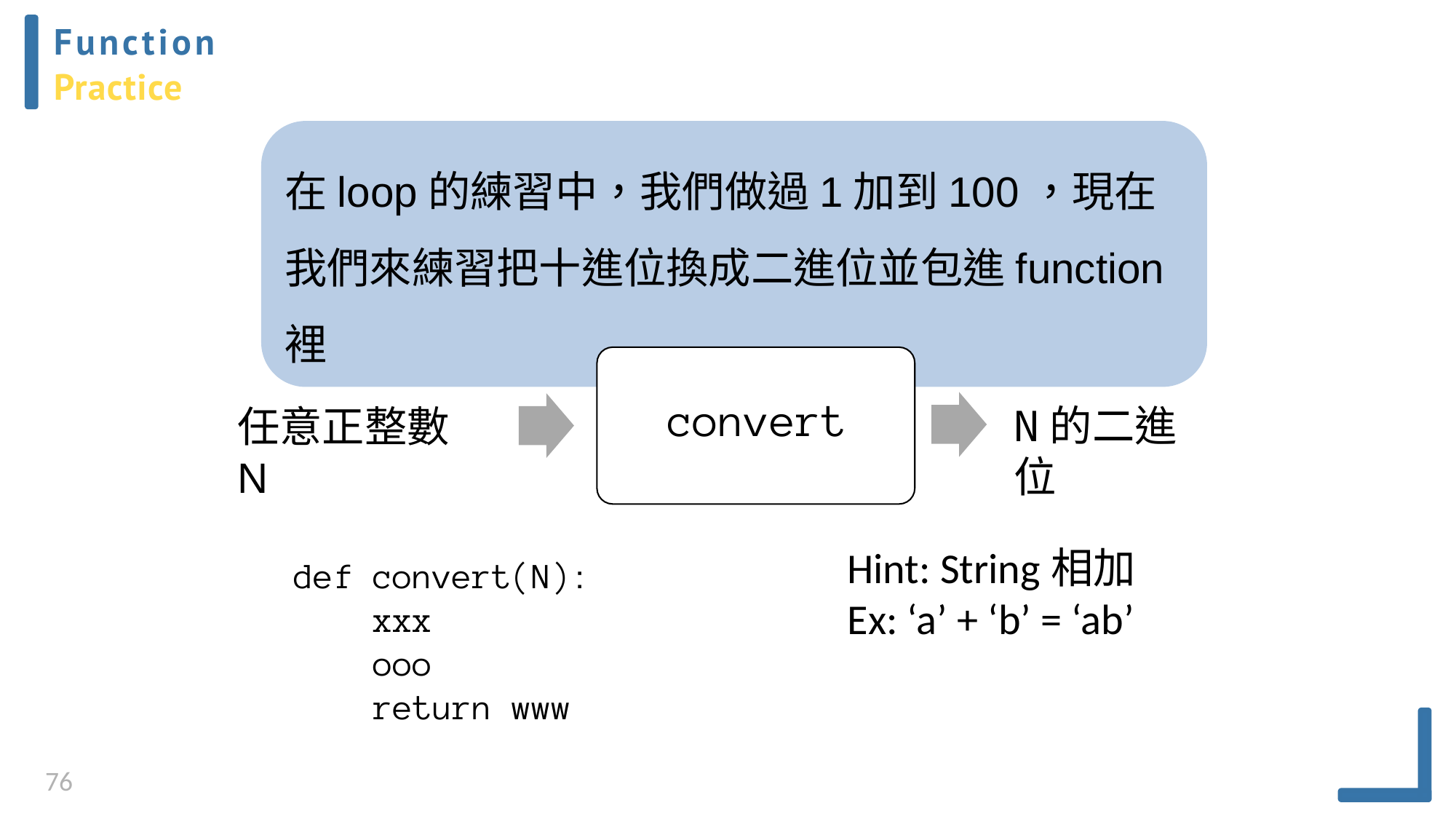

Function
Practice
在loop的練習中，我們做過1加到100，現在我們來練習把十進位換成二進位並包進function裡
convert

N的二進位
任意正整數N
Hint: String相加
Ex: ‘a’ + ‘b’ = ‘ab’

def convert(N):
    xxx
    ooo
    return www

76